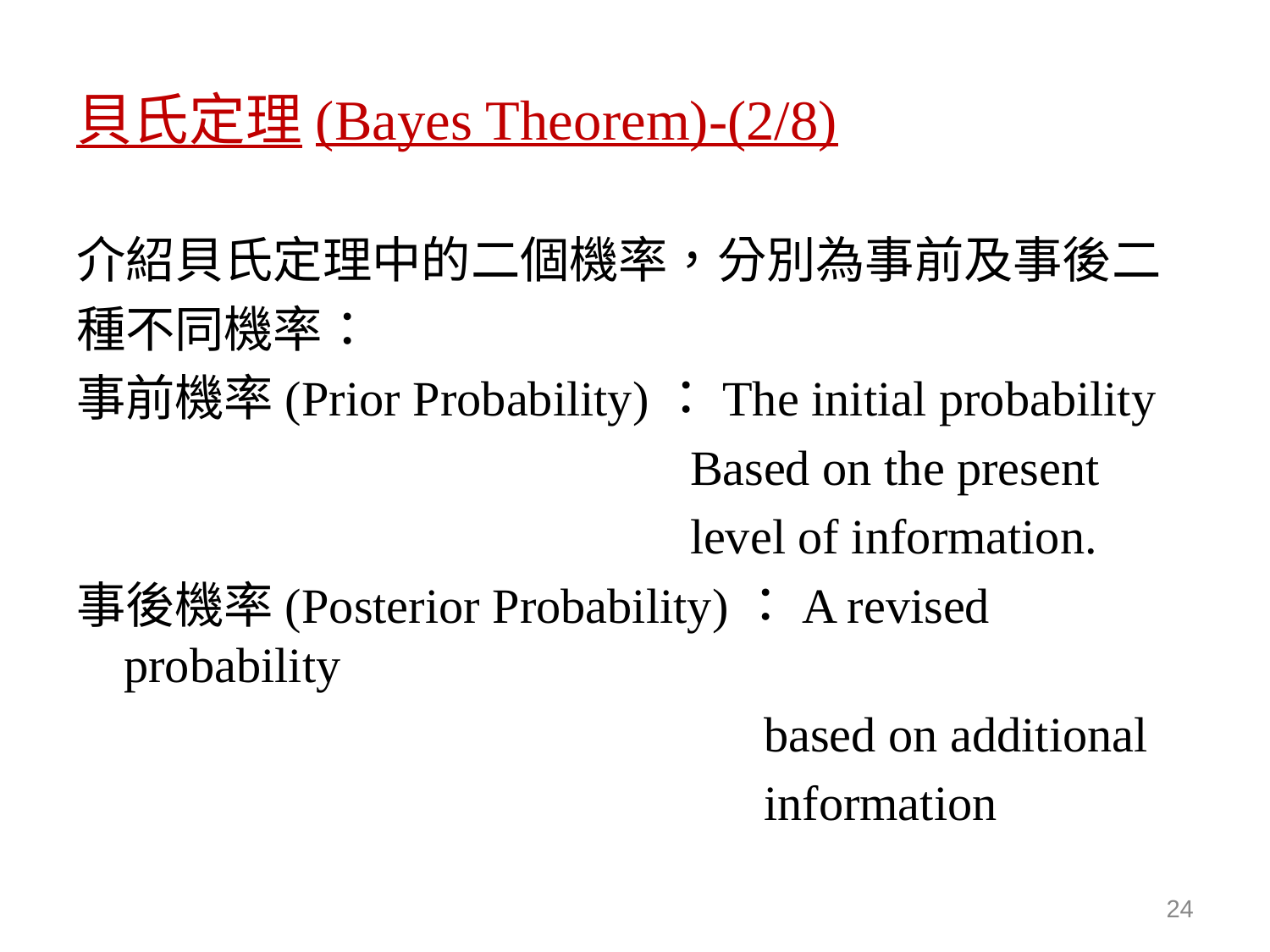

# 貝氏定理(Bayes Theorem)-(2/8)
介紹貝氏定理中的二個機率，分別為事前及事後二
種不同機率：
事前機率(Prior Probability)：The initial probability
                                                  Based on the present
                                                  level of information.
事後機率(Posterior Probability)：A revised probability
                                                        based on additional
                                                        information
24